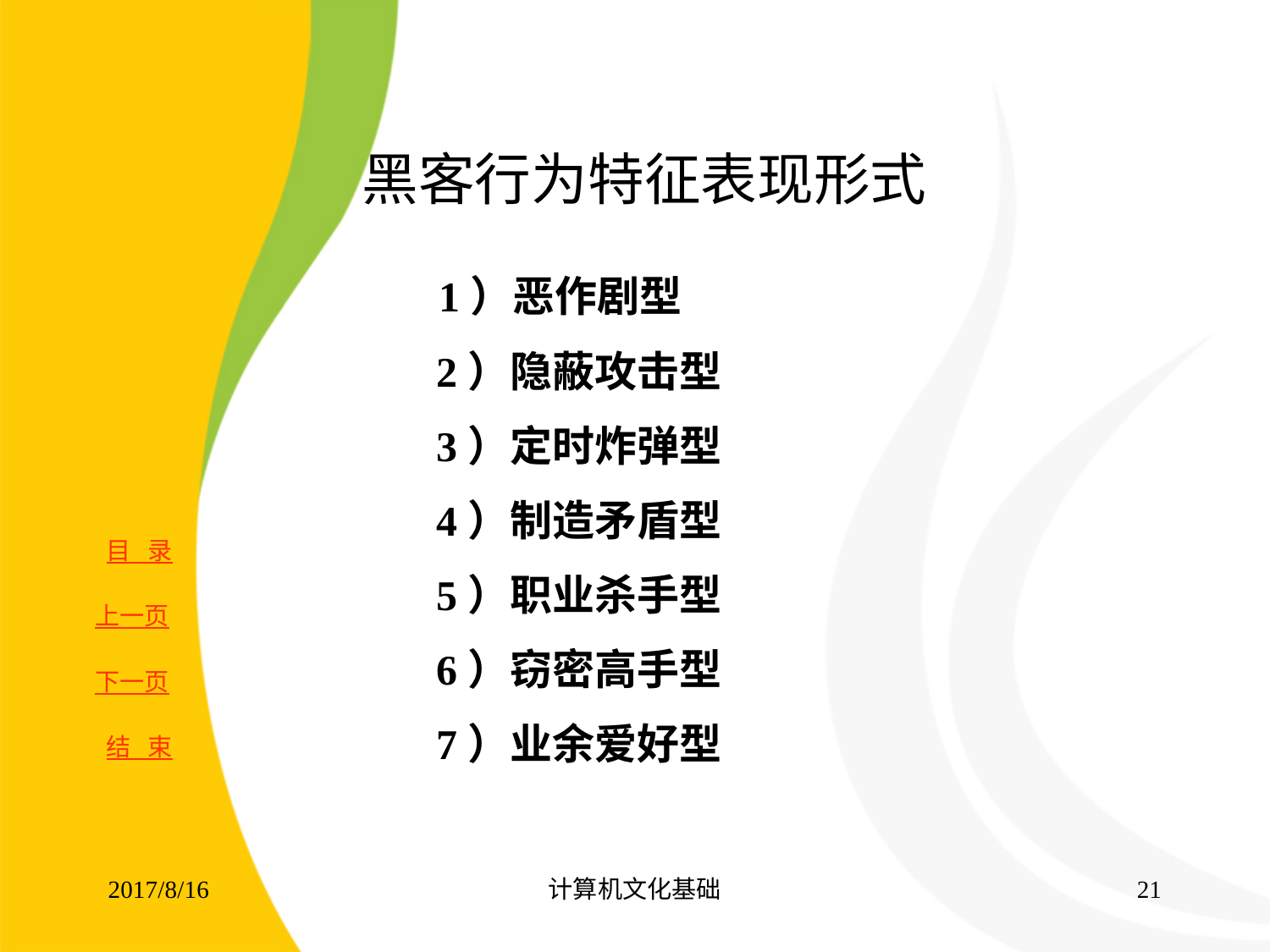

# 黑客行为特征表现形式
   1）恶作剧型
   2）隐蔽攻击型
   3）定时炸弹型
   4）制造矛盾型
   5）职业杀手型
   6）窃密高手型
   7）业余爱好型
2017/8/16
计算机文化基础
21